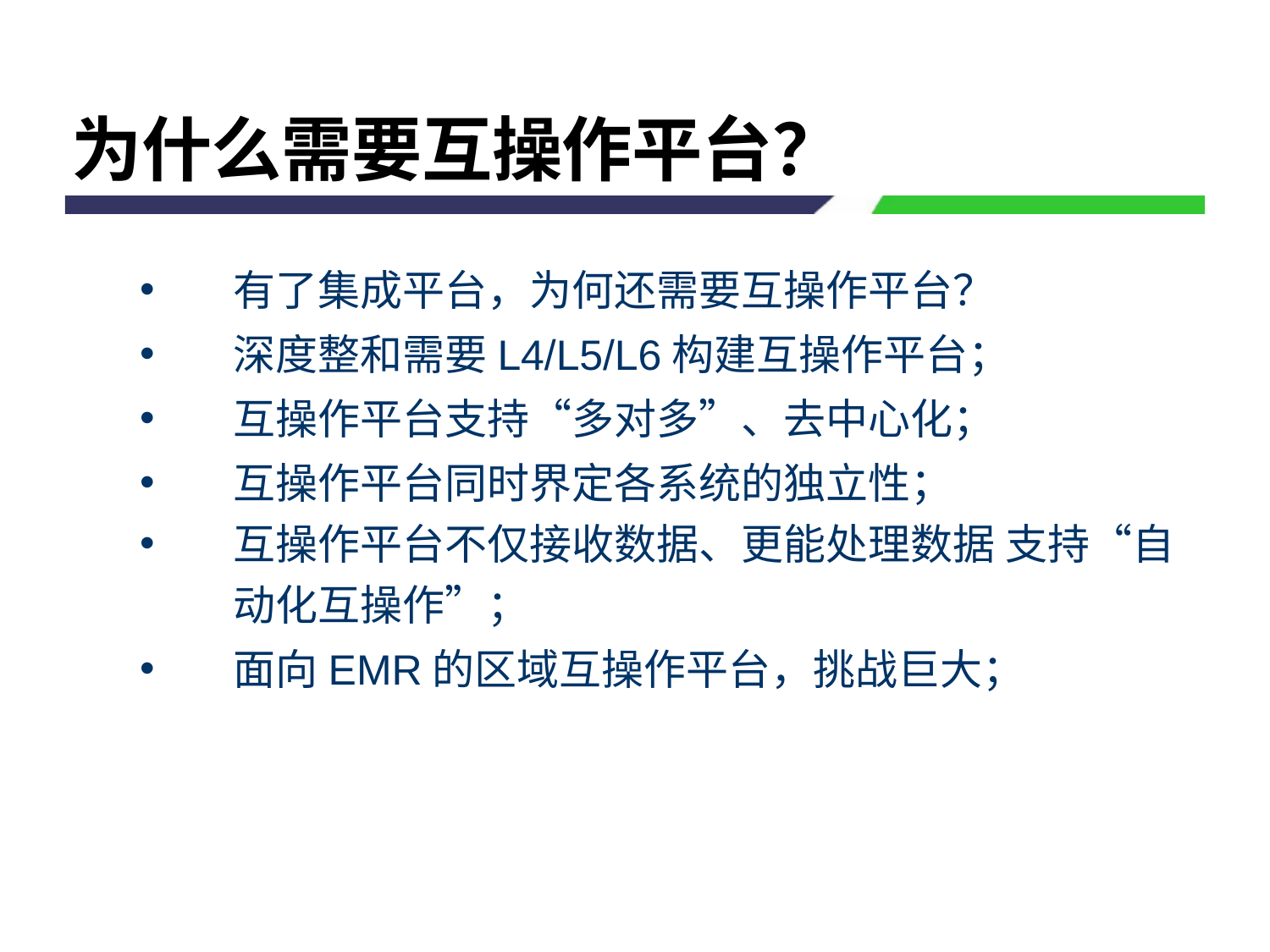

# 为什么需要互操作平台？
有了集成平台，为何还需要互操作平台？
深度整和需要L4/L5/L6构建互操作平台；
互操作平台支持“多对多”、去中心化；
互操作平台同时界定各系统的独立性；
互操作平台不仅接收数据、更能处理数据 支持“自动化互操作”；
面向EMR的区域互操作平台，挑战巨大；